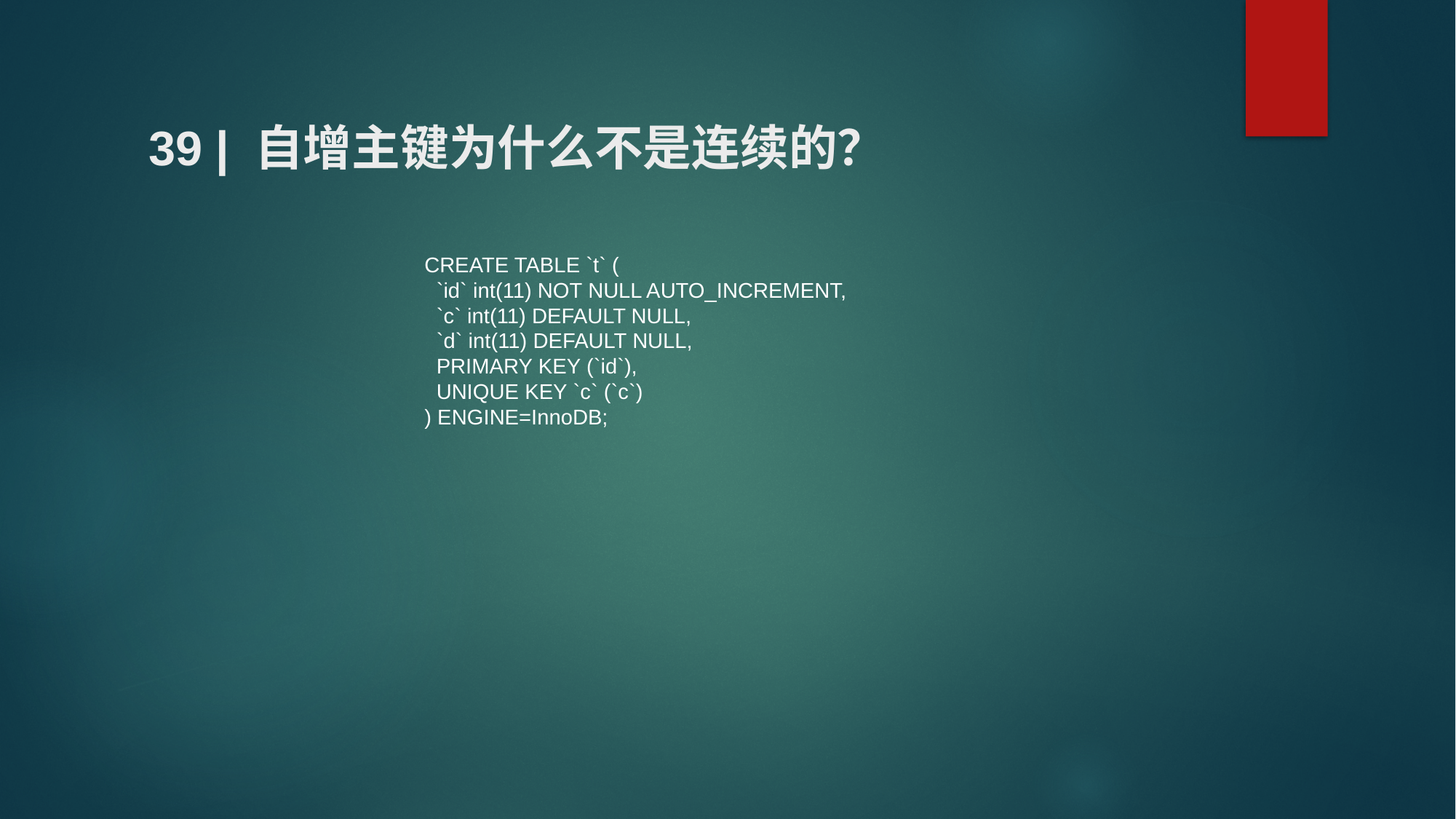

# 39 | 自增主键为什么不是连续的？
CREATE TABLE `t` (
  `id` int(11) NOT NULL AUTO_INCREMENT,
  `c` int(11) DEFAULT NULL,
  `d` int(11) DEFAULT NULL,
  PRIMARY KEY (`id`),
  UNIQUE KEY `c` (`c`)
) ENGINE=InnoDB;